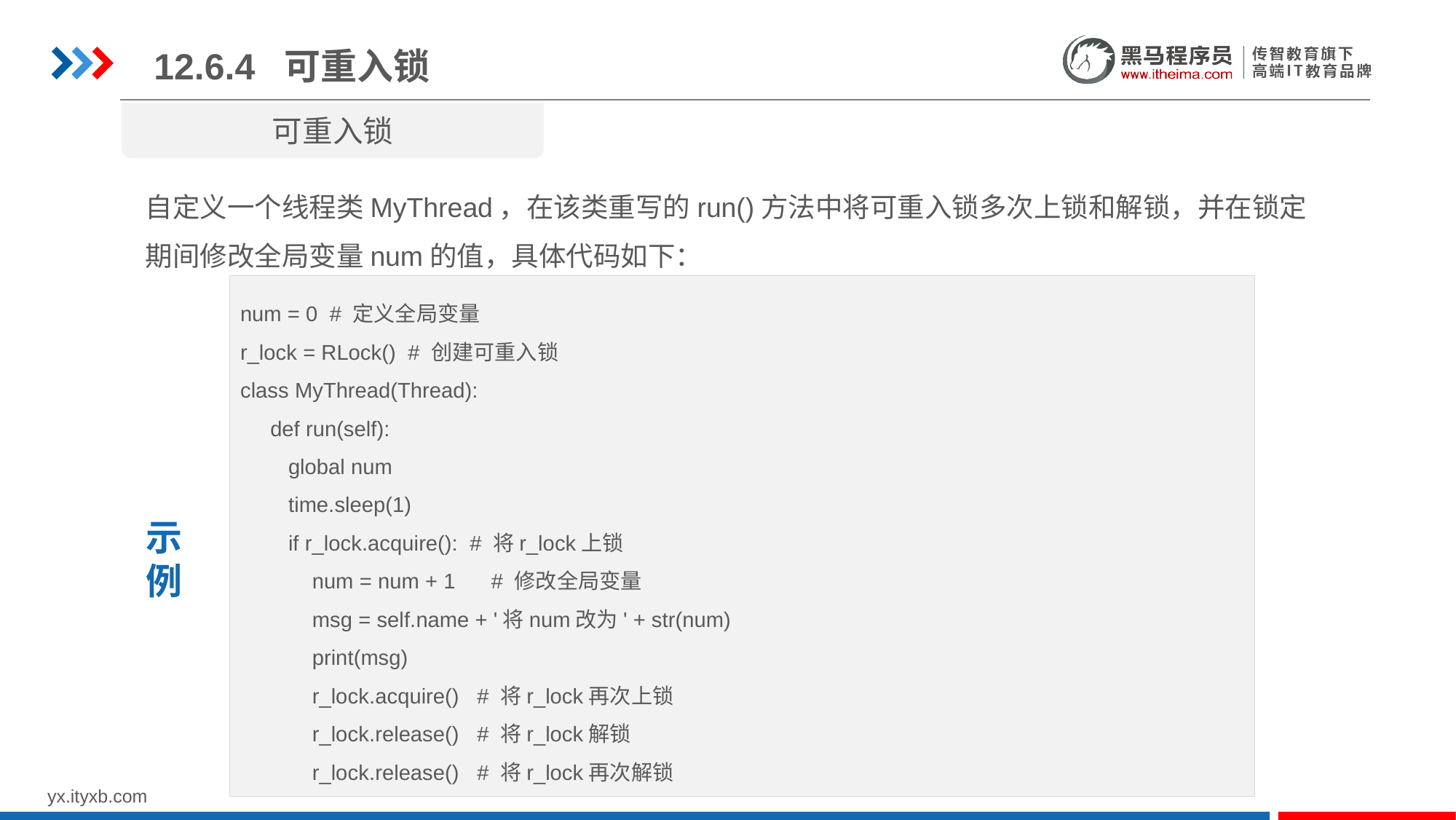

12.6.4  可重入锁

可重入锁
自定义一个线程类MyThread，在该类重写的run()方法中将可重入锁多次上锁和解锁，并在锁定期间修改全局变量num的值，具体代码如下：
num = 0  # 定义全局变量
r_lock = RLock()  # 创建可重入锁
class MyThread(Thread):
     def run(self):
        global num
        time.sleep(1)
        if r_lock.acquire():  # 将r_lock上锁
            num = num + 1      # 修改全局变量
            msg = self.name + '将num改为' + str(num)
            print(msg)
            r_lock.acquire()   # 将r_lock再次上锁
            r_lock.release()   # 将r_lock解锁
            r_lock.release()   # 将r_lock再次解锁
示
例